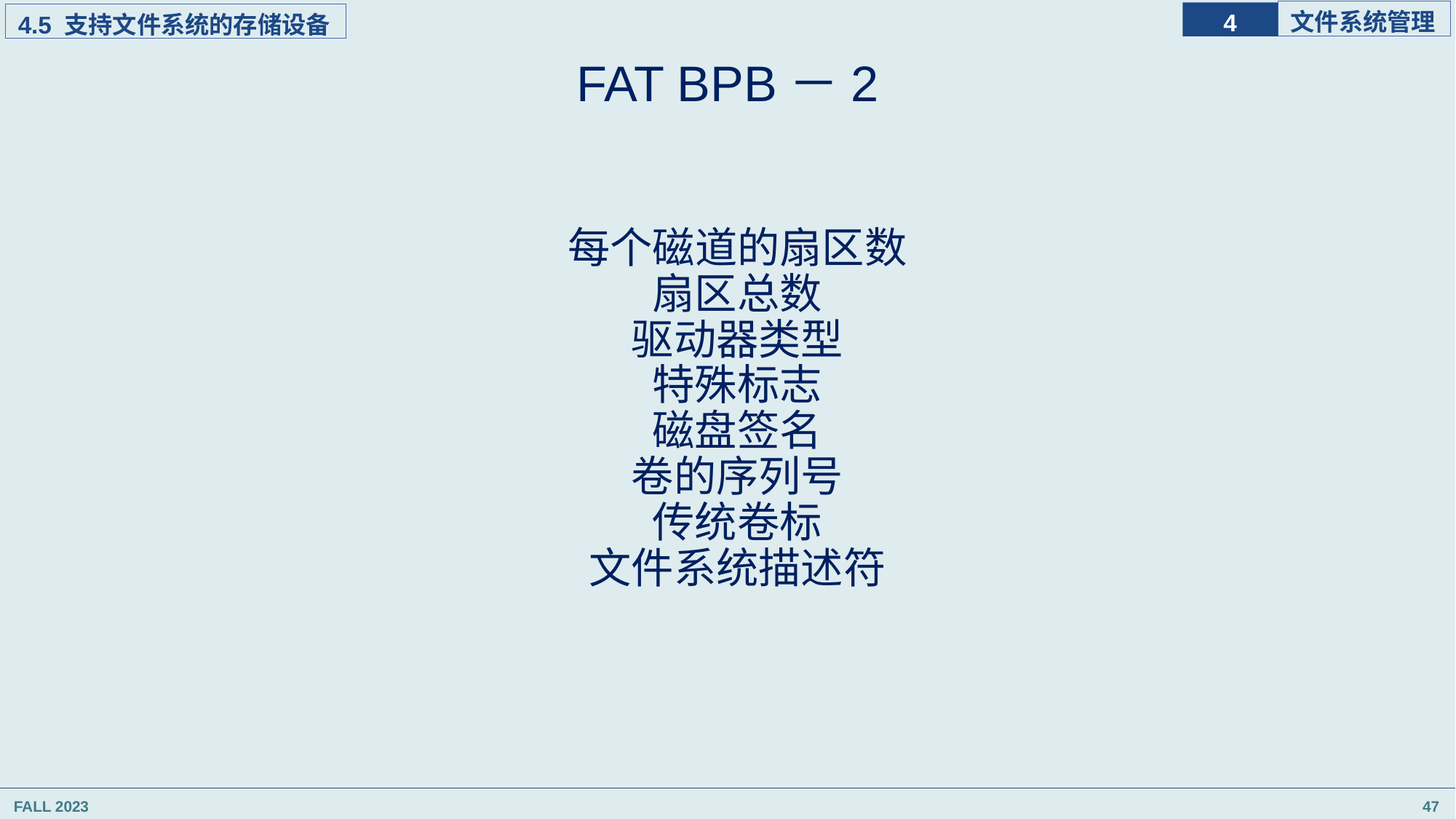

FAT BPB－2
 每个磁道的扇区数
 扇区总数
 驱动器类型
 特殊标志
 磁盘签名
 卷的序列号
 传统卷标
 文件系统描述符